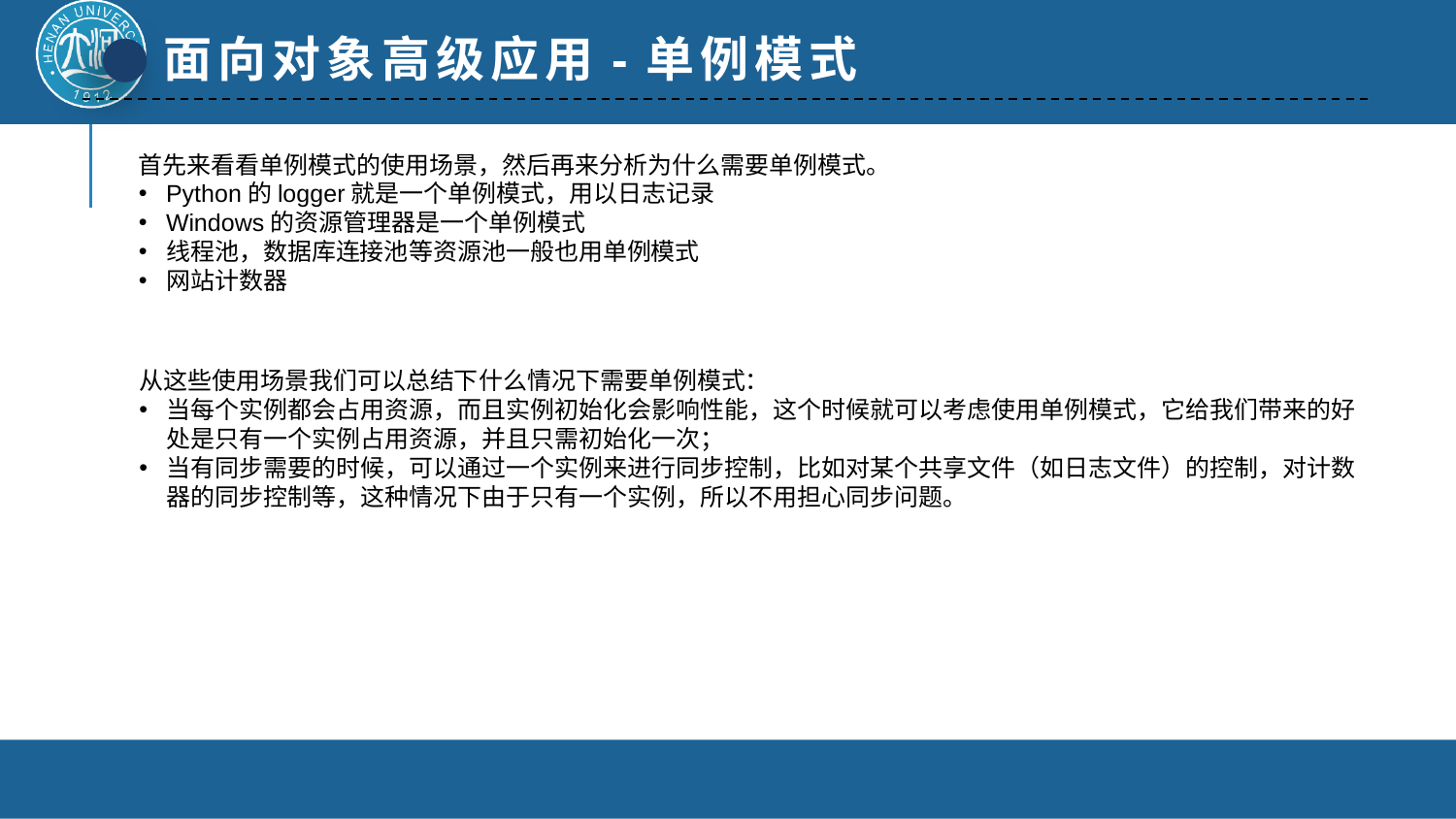

面向对象高级应用-单例模式

首先来看看单例模式的使用场景，然后再来分析为什么需要单例模式。
Python的logger就是一个单例模式，用以日志记录
Windows的资源管理器是一个单例模式
线程池，数据库连接池等资源池一般也用单例模式
网站计数器
从这些使用场景我们可以总结下什么情况下需要单例模式：
当每个实例都会占用资源，而且实例初始化会影响性能，这个时候就可以考虑使用单例模式，它给我们带来的好处是只有一个实例占用资源，并且只需初始化一次；
当有同步需要的时候，可以通过一个实例来进行同步控制，比如对某个共享文件（如日志文件）的控制，对计数器的同步控制等，这种情况下由于只有一个实例，所以不用担心同步问题。